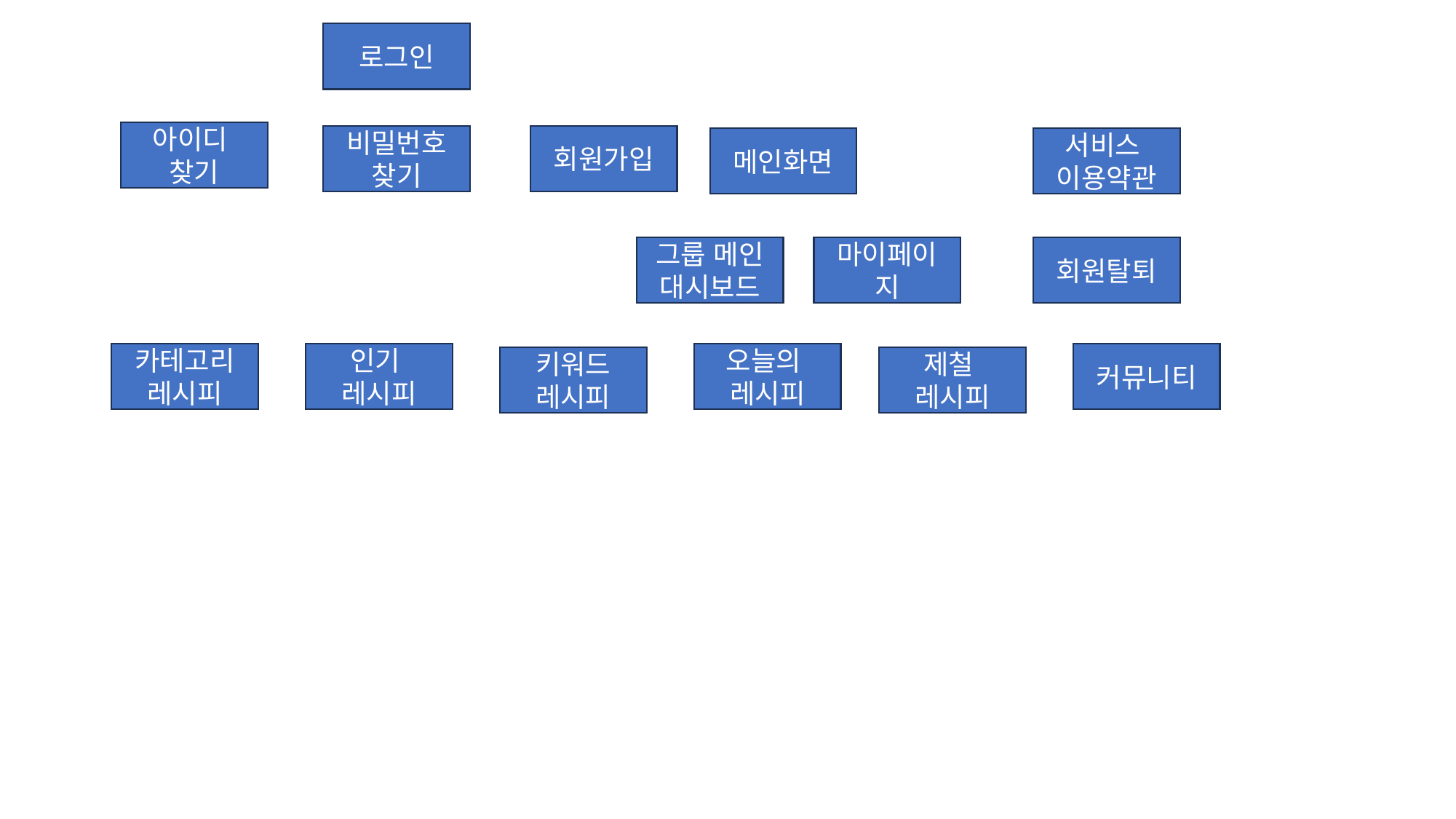

로그인
아이디
찾기
비밀번호 찾기
회원가입
메인화면
서비스
이용약관
그룹 메인 대시보드
마이페이지
회원탈퇴
카테고리
레시피
인기
레시피
오늘의
레시피
커뮤니티
키워드
레시피
제철
레시피